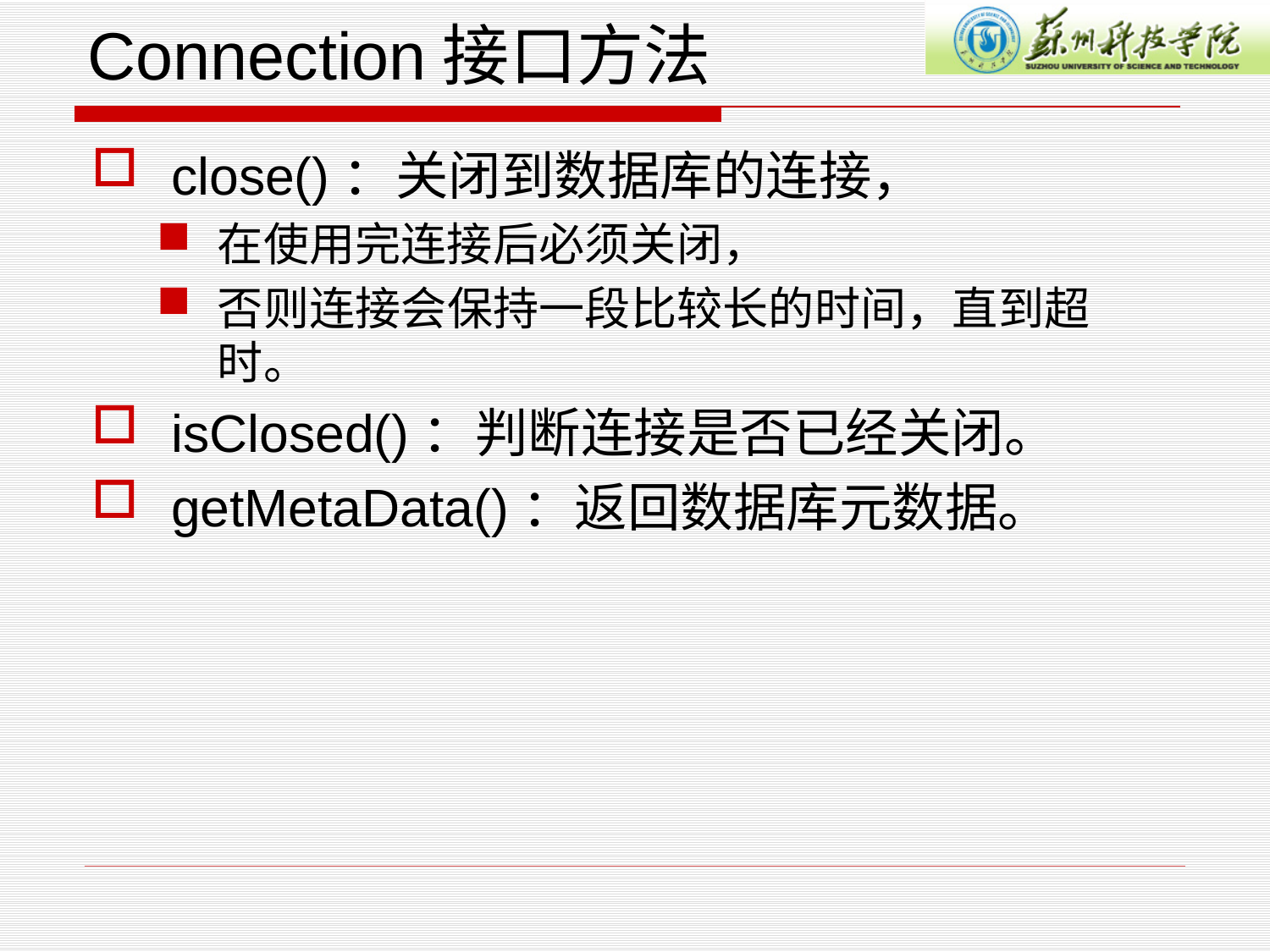

# Connection接口方法
 close()：关闭到数据库的连接，
在使用完连接后必须关闭，
否则连接会保持一段比较长的时间，直到超时。
 isClosed()：判断连接是否已经关闭。
 getMetaData()：返回数据库元数据。